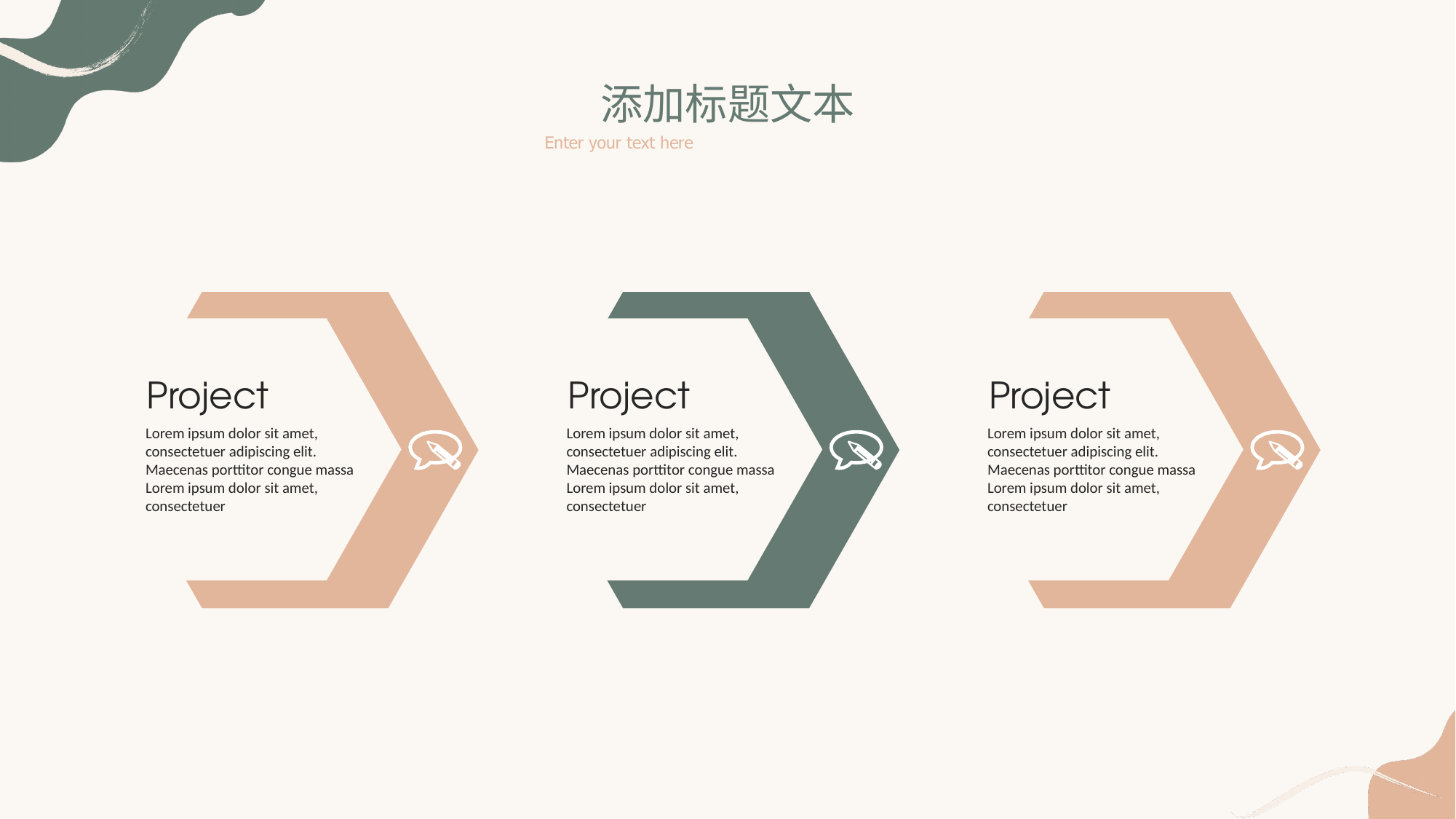

添加标题文本
Enter your text here

Project
Project
Project
Lorem ipsum dolor sit amet, consectetuer adipiscing elit. Maecenas porttitor congue massa Lorem ipsum dolor sit amet, consectetuer
Lorem ipsum dolor sit amet, consectetuer adipiscing elit. Maecenas porttitor congue massa Lorem ipsum dolor sit amet, consectetuer
Lorem ipsum dolor sit amet, consectetuer adipiscing elit. Maecenas porttitor congue massa Lorem ipsum dolor sit amet, consectetuer